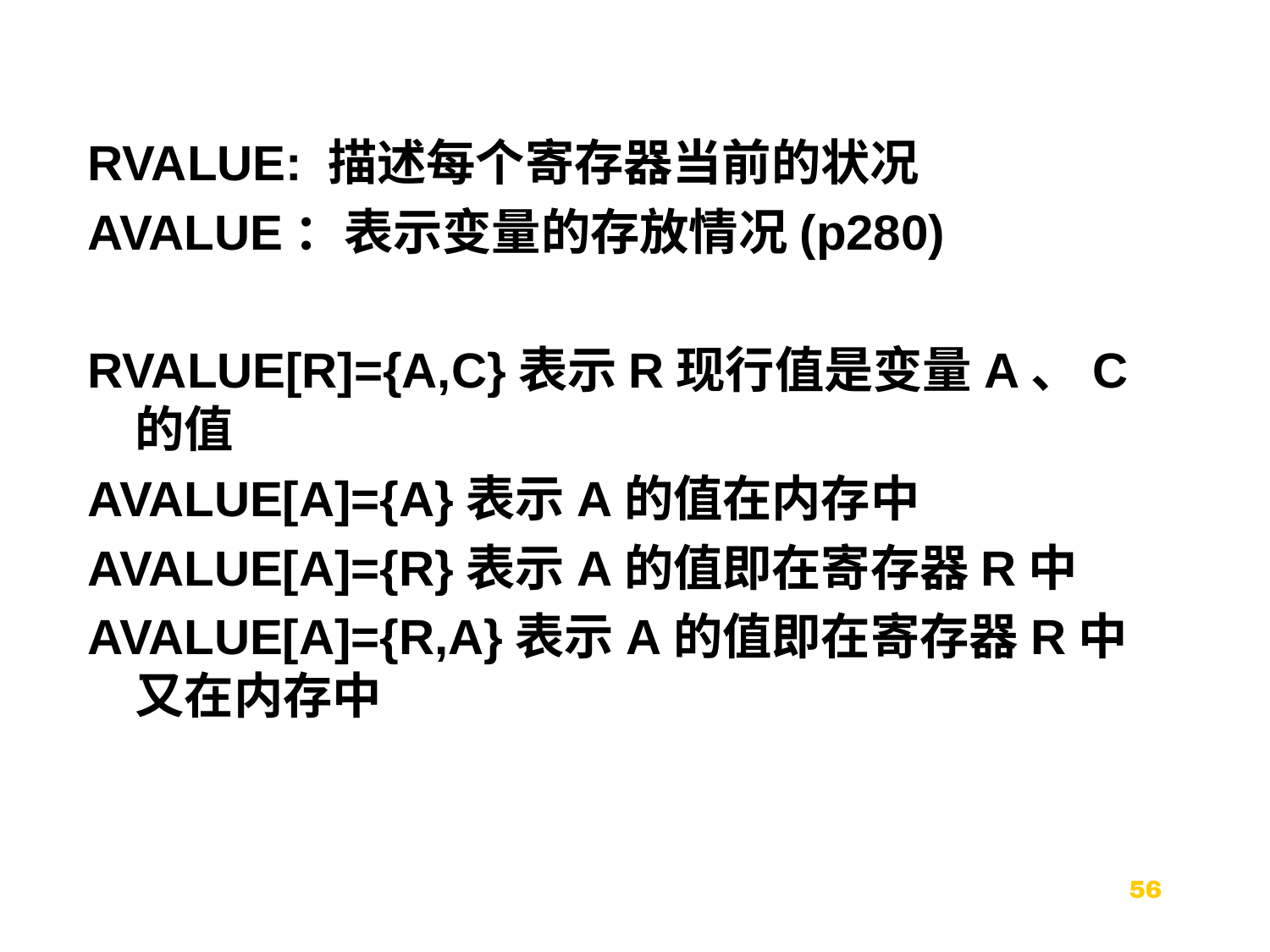

# RVALUE: 描述每个寄存器当前的状况
AVALUE：表示变量的存放情况(p280)

RVALUE[R]={A,C}表示R现行值是变量A、C的值
AVALUE[A]={A}表示A的值在内存中
AVALUE[A]={R}表示A的值即在寄存器R中
AVALUE[A]={R,A}表示A的值即在寄存器R中又在内存中

56